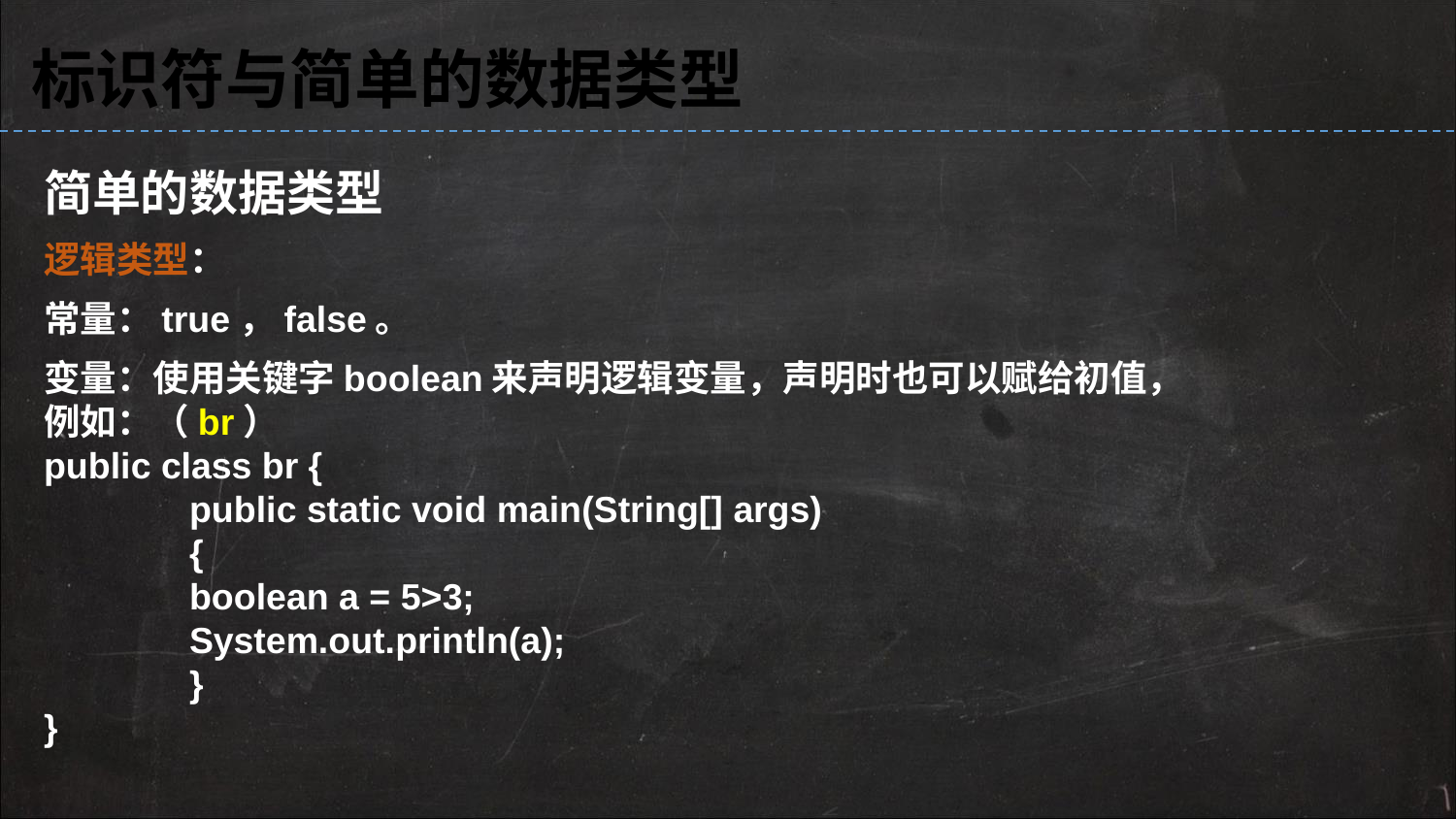

标识符与简单的数据类型
简单的数据类型
逻辑类型：
常量：true，false。
变量：使用关键字boolean来声明逻辑变量，声明时也可以赋给初值，
例如：（br）
public class br {
	public static void main(String[] args)
	{
	boolean a = 5>3;
	System.out.println(a);
	}
}